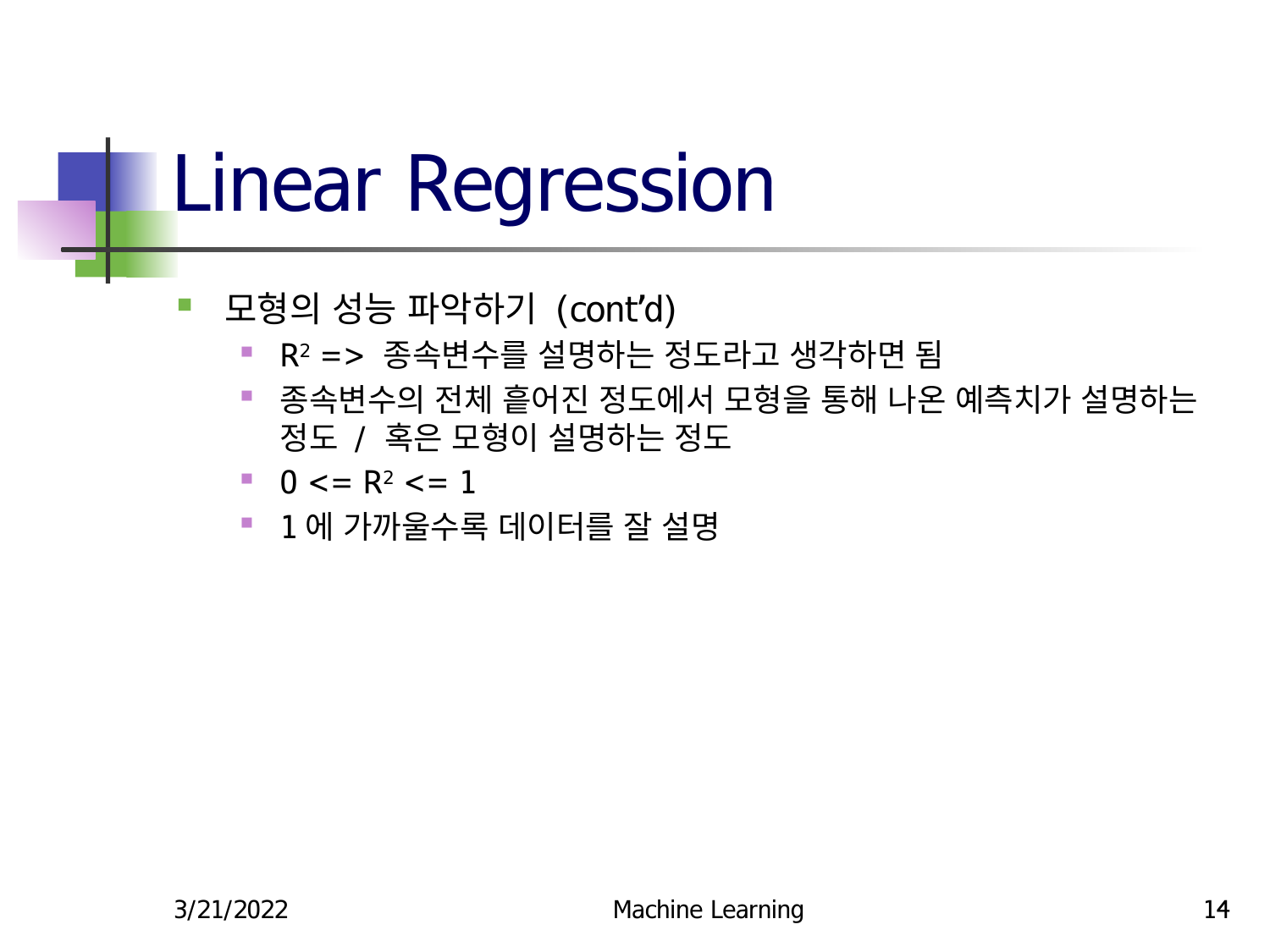

# Linear Regression
모형의 성능 파악하기 (cont’d)
R2 => 종속변수를 설명하는 정도라고 생각하면 됨
종속변수의 전체 흩어진 정도에서 모형을 통해 나온 예측치가 설명하는 정도 / 혹은 모형이 설명하는 정도
0 <= R2 <= 1
1에 가까울수록 데이터를 잘 설명
3/21/2022
Machine Learning
14